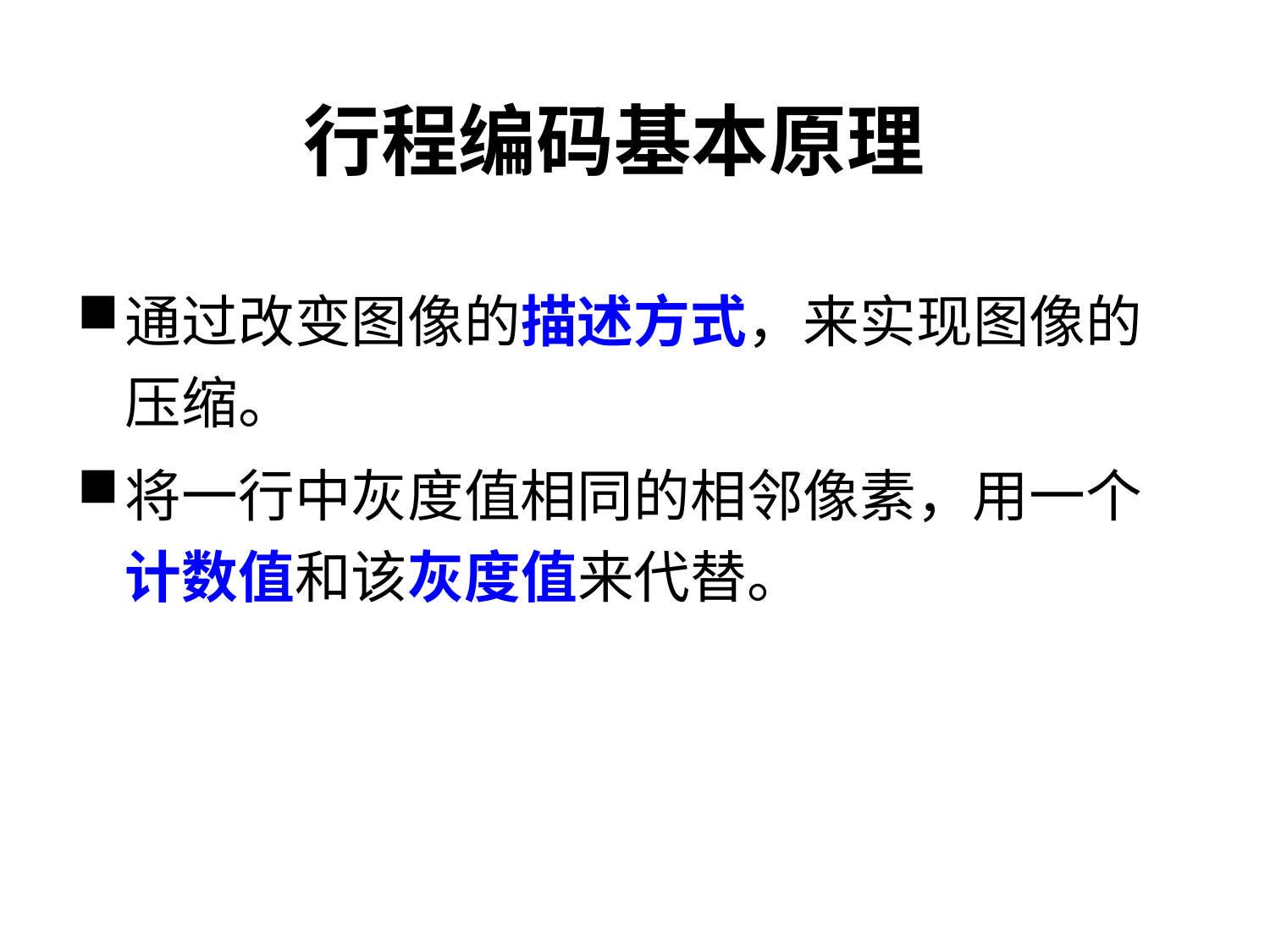

# 行程编码基本原理
通过改变图像的描述方式，来实现图像的压缩。
将一行中灰度值相同的相邻像素，用一个计数值和该灰度值来代替。